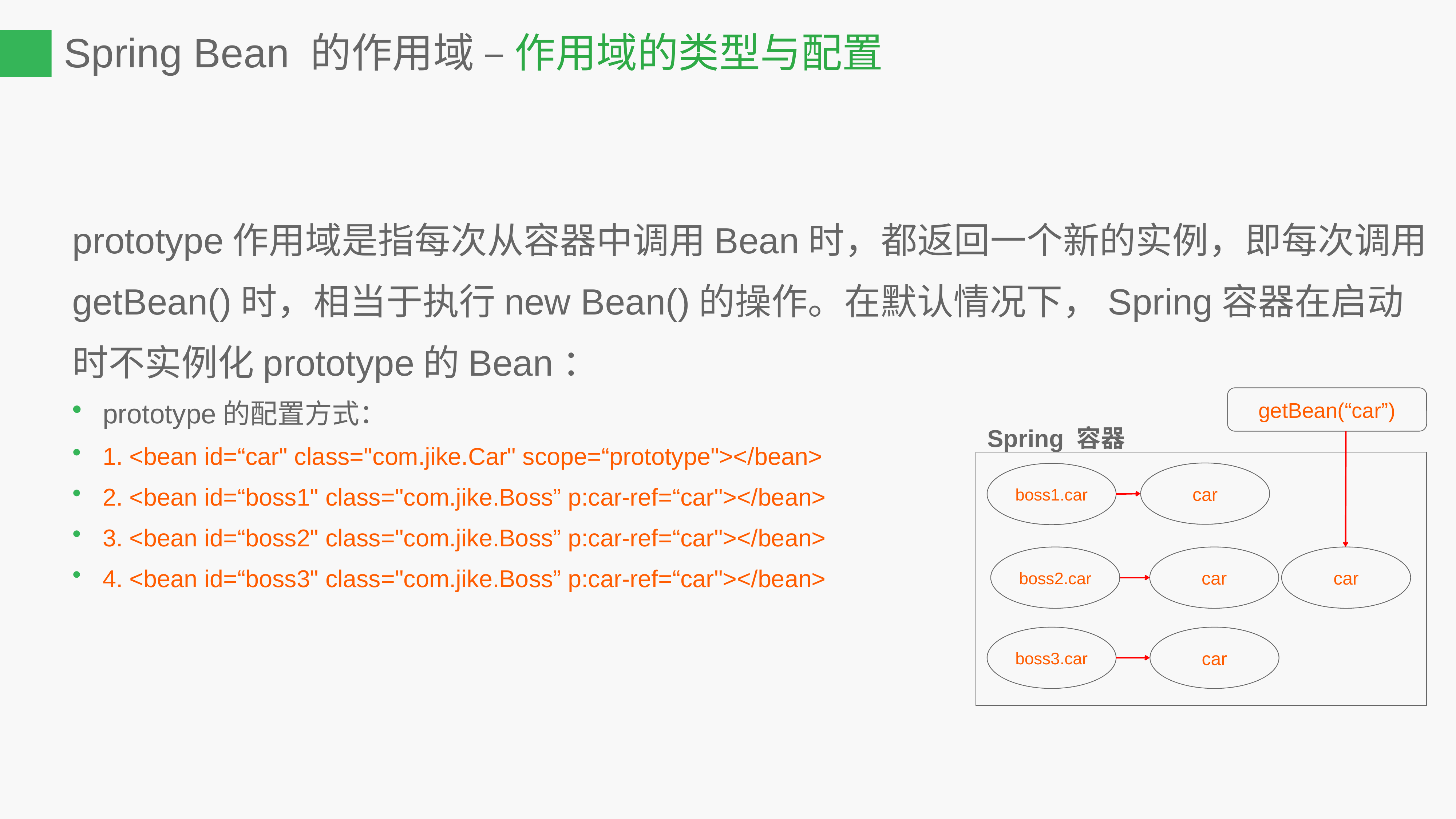

Spring Bean 的作用域 – 作用域的类型与配置

prototype作用域是指每次从容器中调用Bean时，都返回一个新的实例，即每次调用getBean()时，相当于执行new Bean()的操作。在默认情况下，Spring容器在启动时不实例化prototype的Bean：
prototype的配置方式：
1. <bean id=“car" class="com.jike.Car" scope=“prototype"></bean>
2. <bean id=“boss1" class="com.jike.Boss” p:car-ref=“car"></bean>
3. <bean id=“boss2" class="com.jike.Boss” p:car-ref=“car"></bean>
4. <bean id=“boss3" class="com.jike.Boss” p:car-ref=“car"></bean>

getBean(“car”)
Spring 容器

car
boss1.car
boss2.car
car
car
boss3.car
car